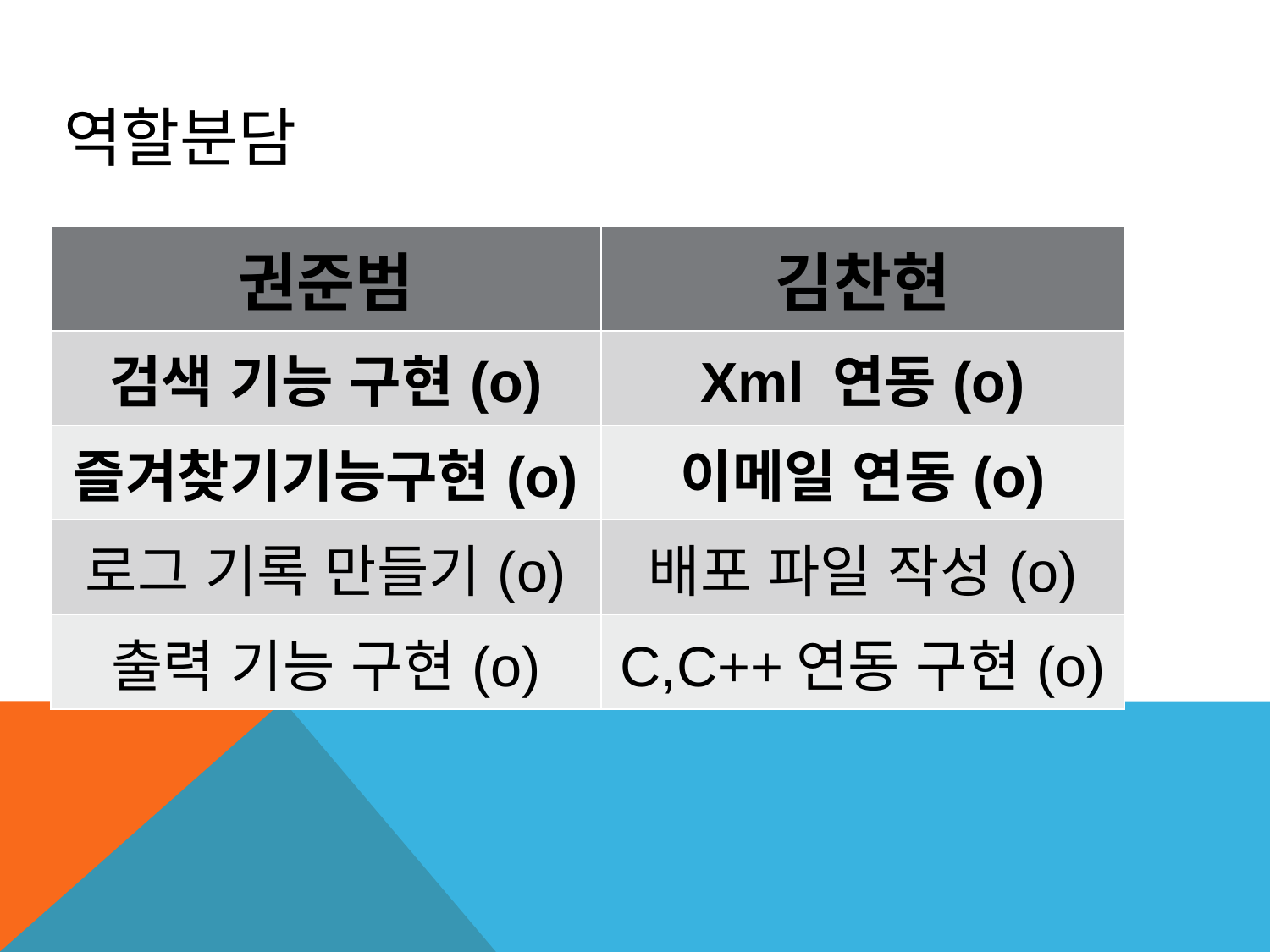

역할분담
| 권준범 | 김찬현 |
| --- | --- |
| 검색 기능 구현(o) | Xml 연동(o) |
| 즐겨찾기기능구현(o) | 이메일 연동(o) |
| 로그 기록 만들기(o) | 배포 파일 작성(o) |
| 출력 기능 구현(o) | C,C++연동 구현(o) |